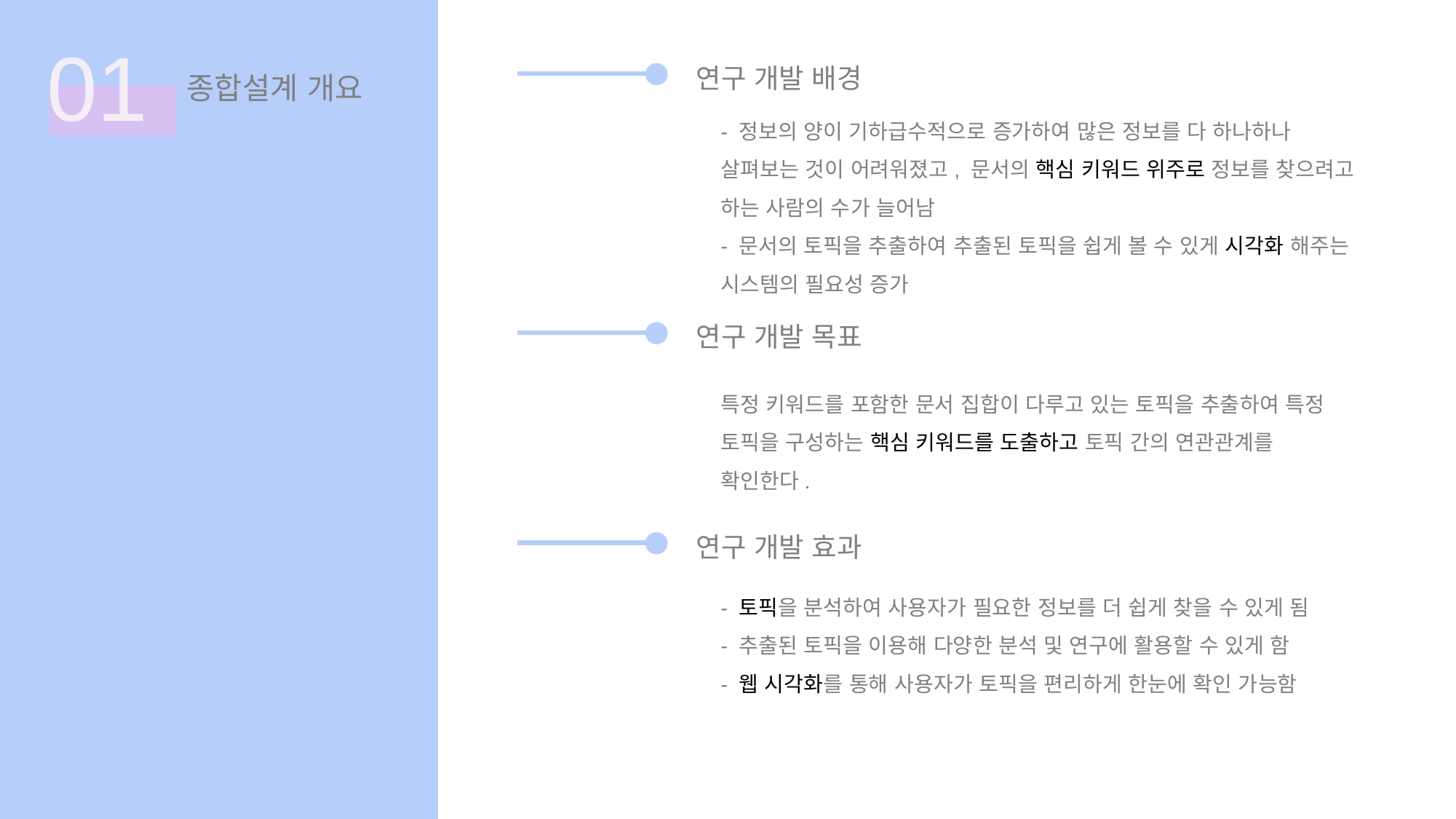

01
연구 개발 배경

종합설계 개요

- 정보의 양이 기하급수적으로 증가하여 많은 정보를 다 하나하나 살펴보는 것이 어려워졌고, 문서의 핵심 키워드 위주로 정보를 찾으려고 하는 사람의 수가 늘어남
- 문서의 토픽을 추출하여 추출된 토픽을 쉽게 볼 수 있게 시각화 해주는 시스템의 필요성 증가
연구 개발 목표

특정 키워드를 포함한 문서 집합이 다루고 있는 토픽을 추출하여 특정 토픽을 구성하는 핵심 키워드를 도출하고 토픽 간의 연관관계를 확인한다.
연구 개발 효과

- 토픽을 분석하여 사용자가 필요한 정보를 더 쉽게 찾을 수 있게 됨
- 추출된 토픽을 이용해 다양한 분석 및 연구에 활용할 수 있게 함
- 웹 시각화를 통해 사용자가 토픽을 편리하게 한눈에 확인 가능함